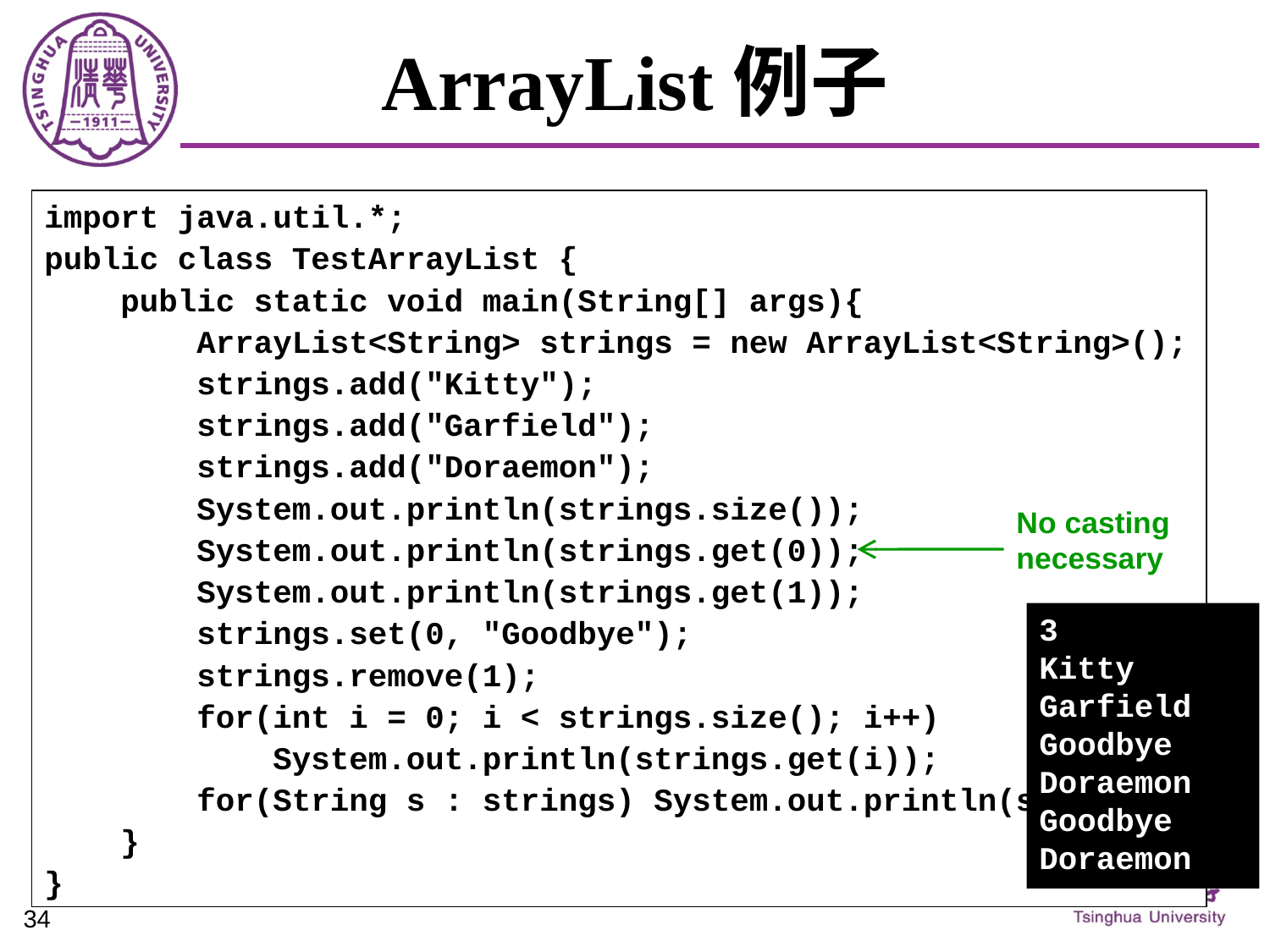

# ArrayList例子
import java.util.*;
public class TestArrayList {
    public static void main(String[] args){
        ArrayList<String> strings = new ArrayList<String>();
        strings.add("Kitty");
        strings.add("Garfield");
        strings.add("Doraemon");
        System.out.println(strings.size());
        System.out.println(strings.get(0));
        System.out.println(strings.get(1));
        strings.set(0, "Goodbye");
        strings.remove(1);
        for(int i = 0; i < strings.size(); i++)
            System.out.println(strings.get(i));
        for(String s : strings) System.out.println(s);
    }
}
No casting necessary

3
Kitty
Garfield
Goodbye
Doraemon
Goodbye
Doraemon
34